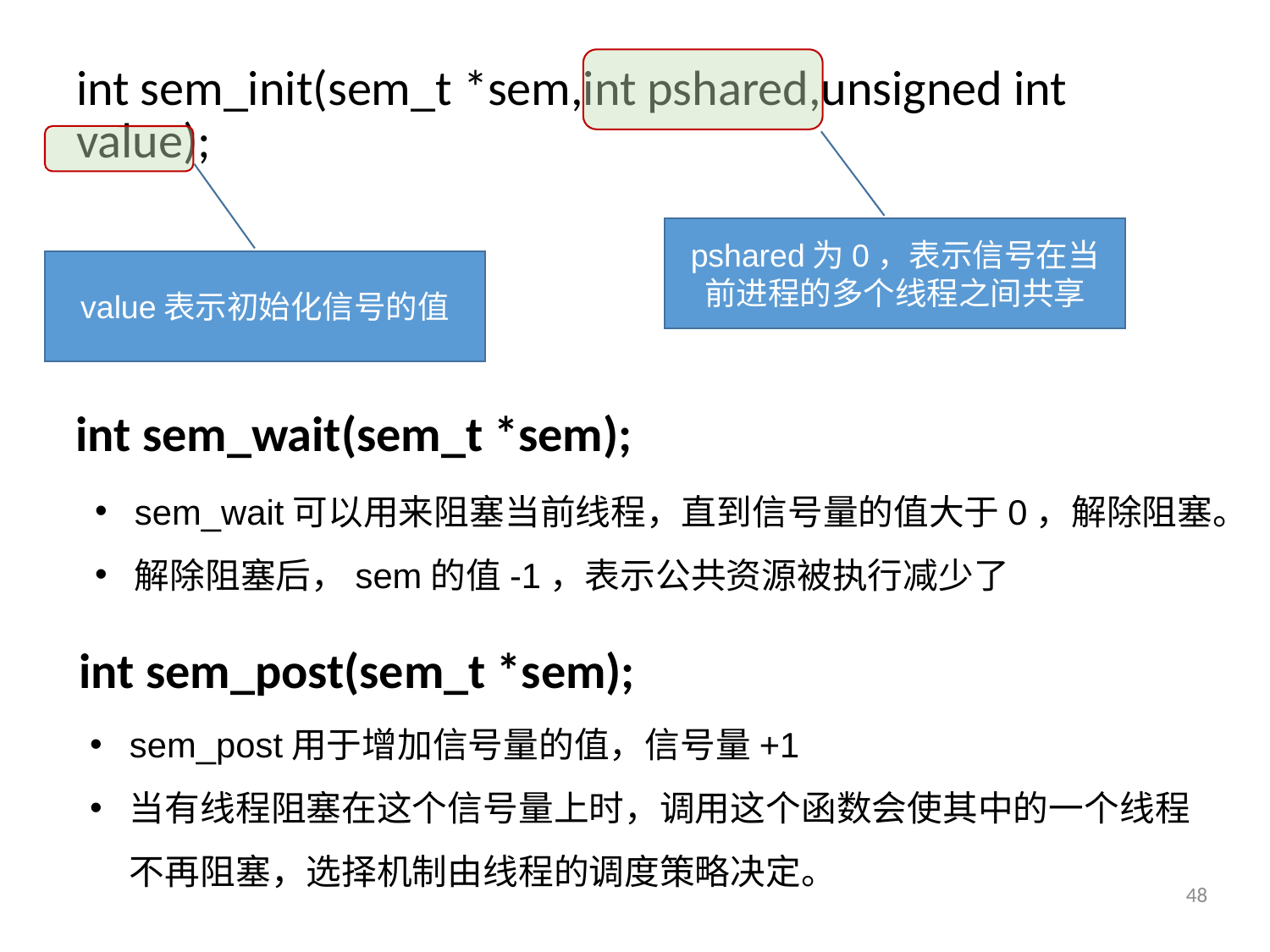

int sem_init(sem_t *sem,int pshared,unsigned int value);

pshared为0，表示信号在当前进程的多个线程之间共享
value表示初始化信号的值
int sem_wait(sem_t *sem);

sem_wait可以用来阻塞当前线程，直到信号量的值大于0，解除阻塞。
解除阻塞后，sem的值-1，表示公共资源被执行减少了
int sem_post(sem_t *sem);
sem_post用于增加信号量的值，信号量+1
当有线程阻塞在这个信号量上时，调用这个函数会使其中的一个线程不再阻塞，选择机制由线程的调度策略决定。
48